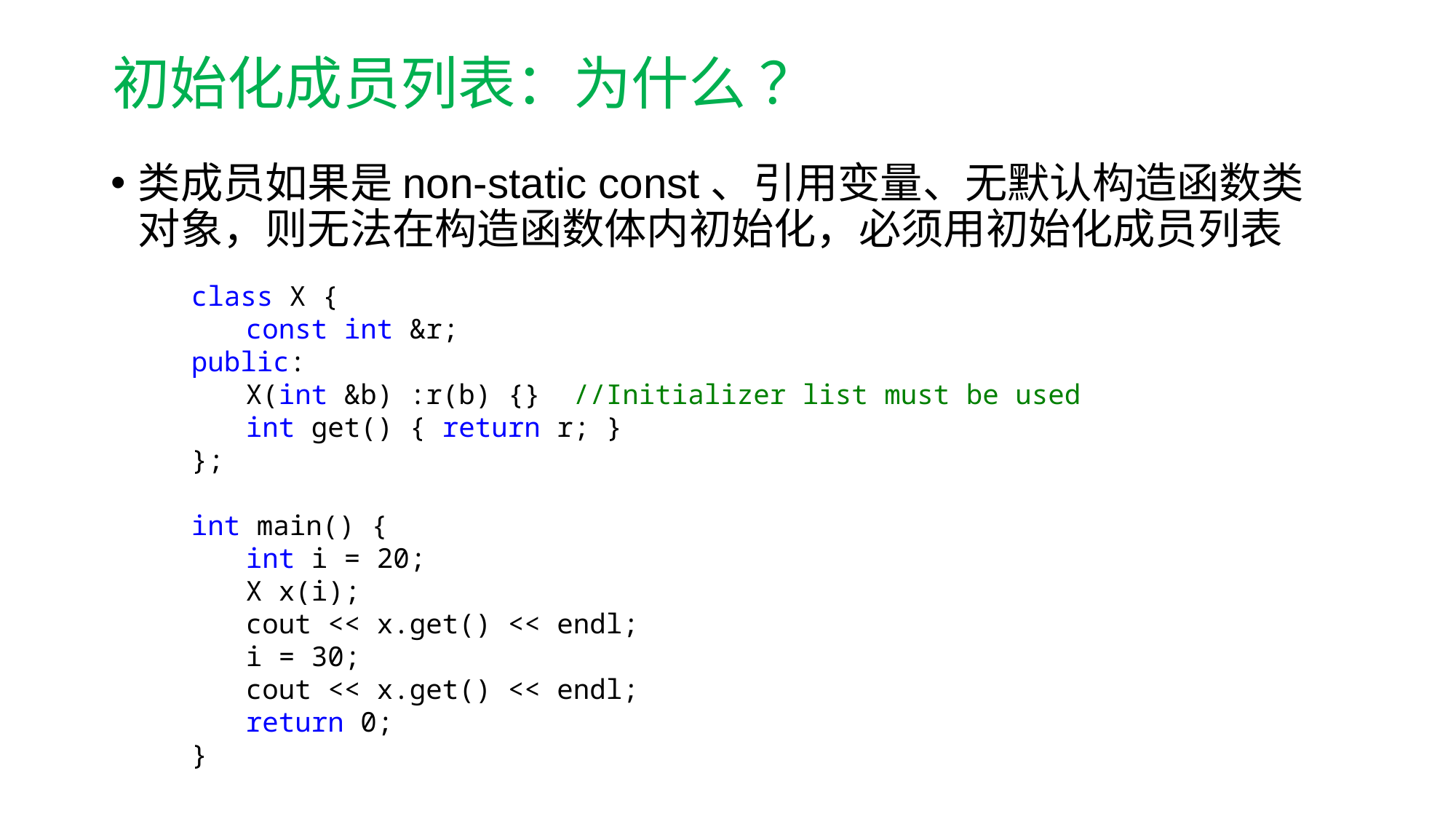

# 初始化成员列表：为什么 ？
类成员如果是non-static const、引用变量、无默认构造函数类对象，则无法在构造函数体内初始化，必须用初始化成员列表

class X {
const int &r;
public:
X(int &b) :r(b) {}  //Initializer list must be used
int get() { return r; }
};

int main() {
int i = 20;
X x(i);
cout << x.get() << endl;
i = 30;
cout << x.get() << endl;
return 0;
}